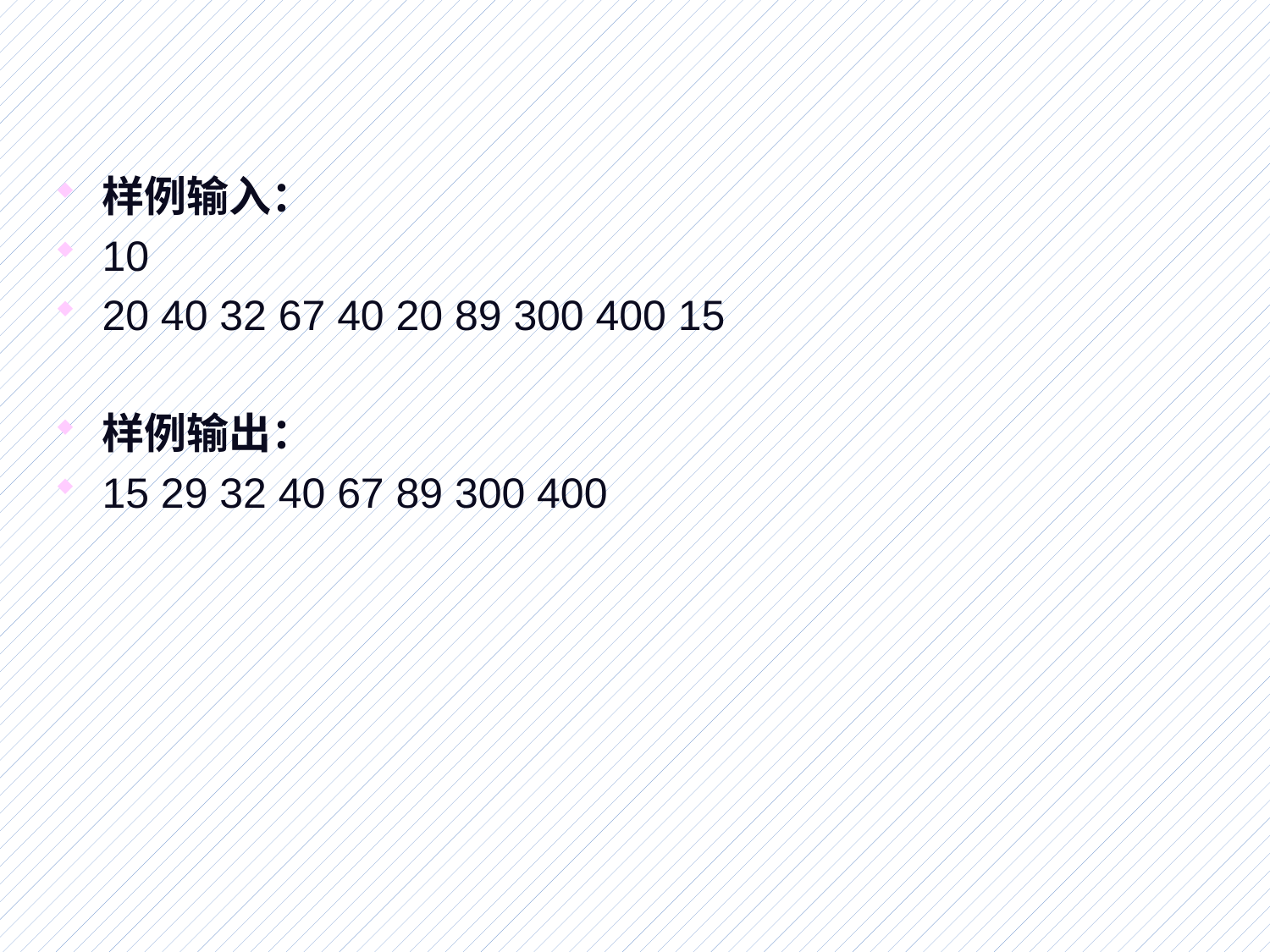

#
样例输入：
10
20 40 32 67 40 20 89 300 400 15

样例输出：
15 29 32 40 67 89 300 400